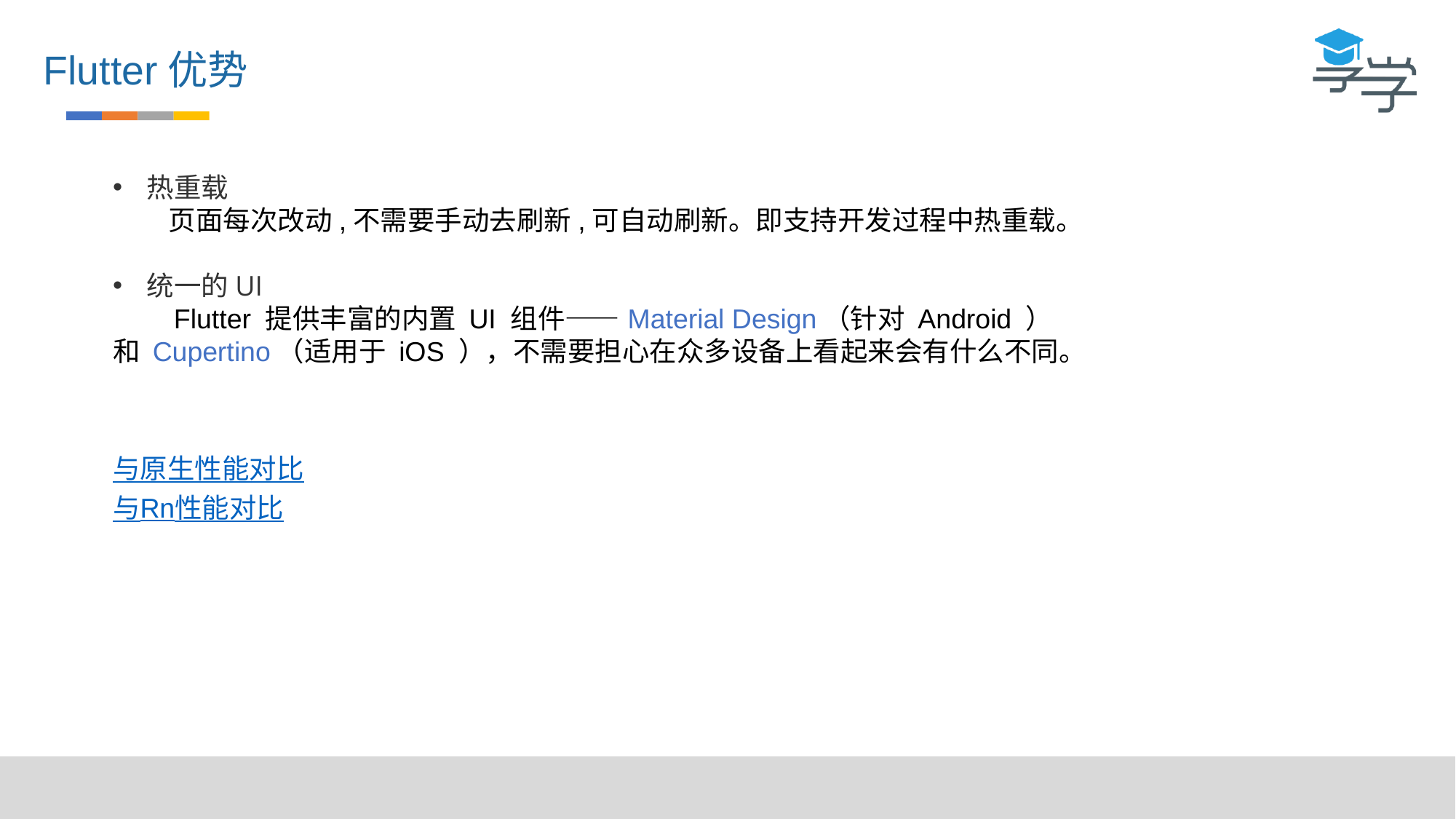

Flutter优势

热重载
        页面每次改动,不需要手动去刷新,可自动刷新。即支持开发过程中热重载。

统一的UI
        Flutter 提供丰富的内置 UI 组件—— Material Design（针对 Android ）和 Cupertino（适用于 iOS ），不需要担心在众多设备上看起来会有什么不同。
与原生性能对比
与Rn性能对比